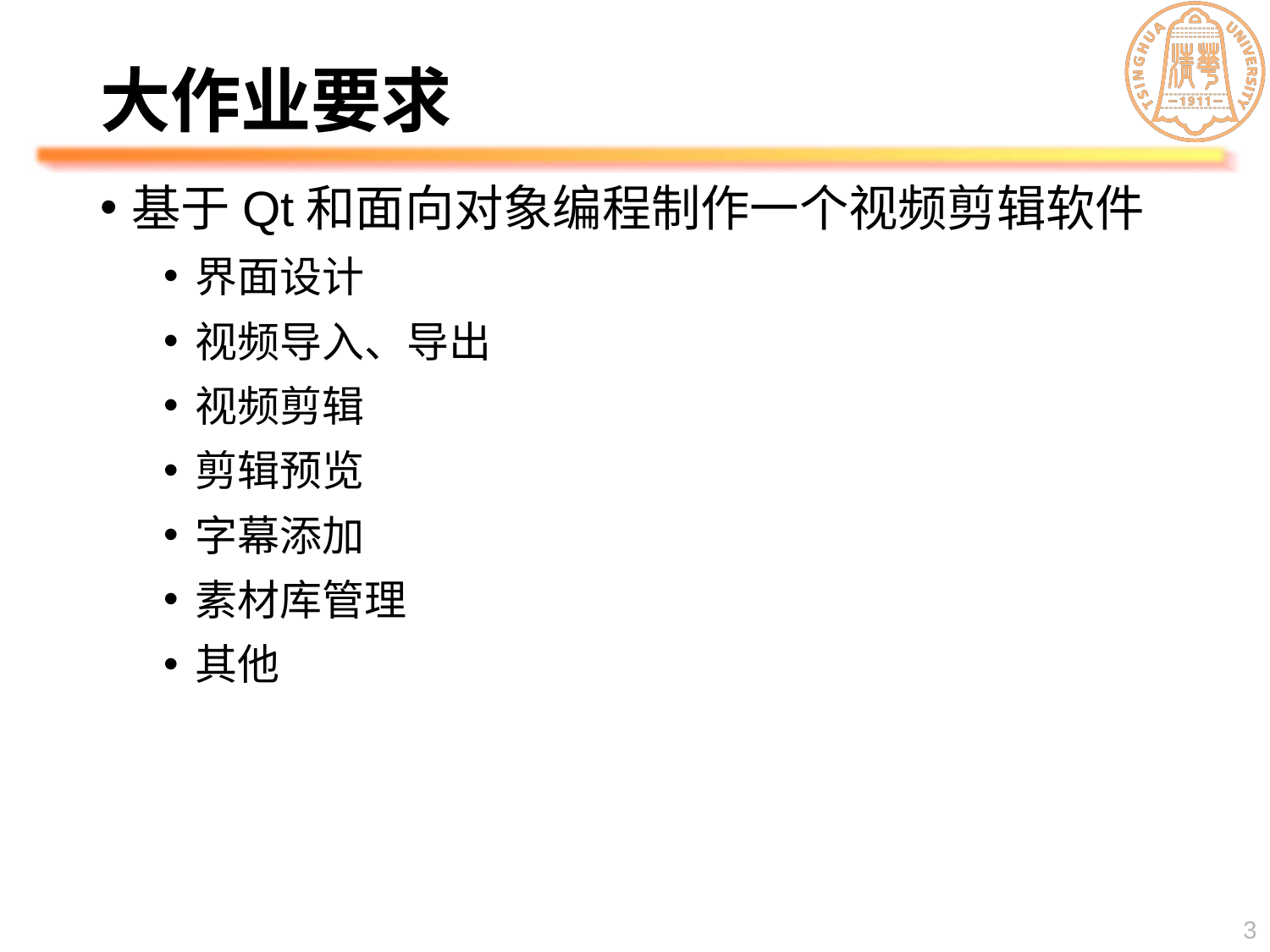

# 大作业要求
基于Qt和面向对象编程制作一个视频剪辑软件
界面设计
视频导入、导出
视频剪辑
剪辑预览
字幕添加
素材库管理
其他
3